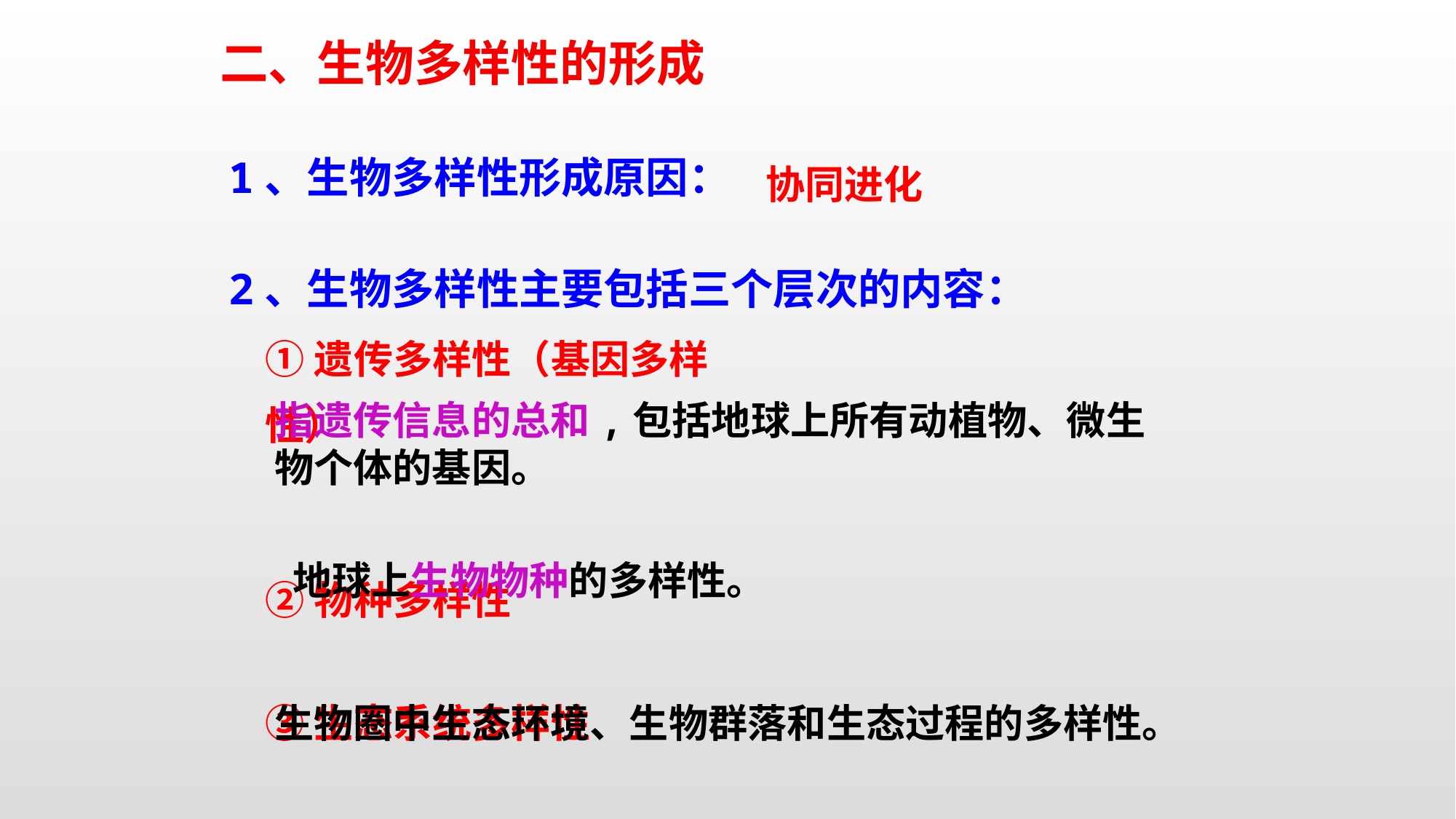

二、生物多样性的形成
1、生物多样性形成原因：
协同进化
2、生物多样性主要包括三个层次的内容：
①遗传多样性（基因多样性）

②物种多样性

③生态系统多样性
指遗传信息的总和,包括地球上所有动植物、微生物个体的基因。
地球上生物物种的多样性。
生物圈中生态环境、生物群落和生态过程的多样性。